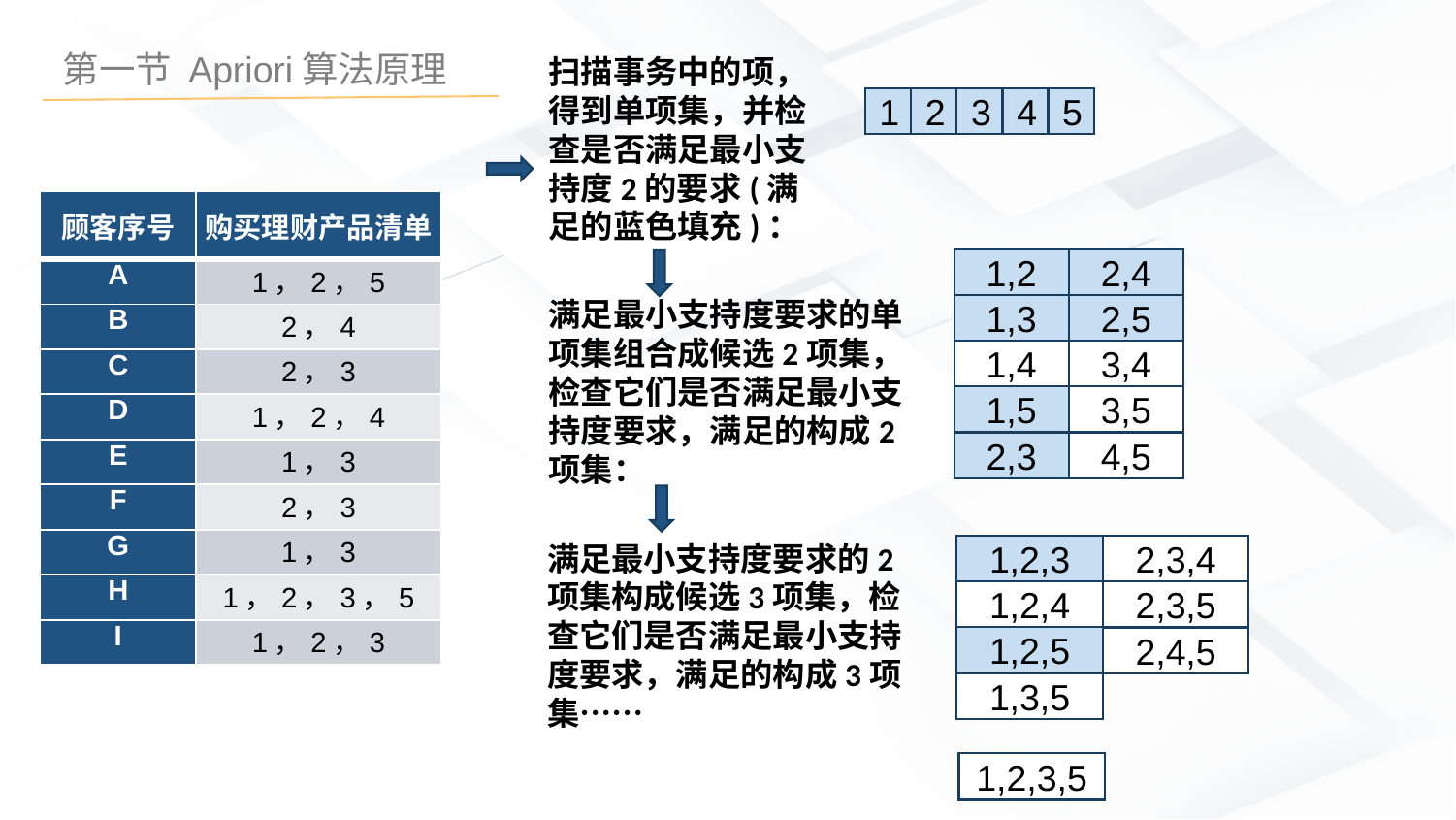

扫描事务中的项，得到单项集，并检查是否满足最小支持度2的要求(满足的蓝色填充)：
1
2
3
4
5

| 顾客序号 | 购买理财产品清单 |
| --- | --- |
| A | 1，2，5 |
| B | 2，4 |
| C | 2，3 |
| D | 1，2，4 |
| E | 1，3 |
| F | 2，3 |
| G | 1，3 |
| H | 1，2，3，5 |
| I | 1，2，3 |
1,2
2,4

满足最小支持度要求的单项集组合成候选2项集，检查它们是否满足最小支持度要求，满足的构成2项集：
1,3
2,5
1,4
3,4
1,5
3,5
2,3
4,5

满足最小支持度要求的2项集构成候选3项集，检查它们是否满足最小支持度要求，满足的构成3项集……
1,2,3
2,3,4
1,2,4
2,3,5
1,2,5
2,4,5
1,3,5
1,2,3,5